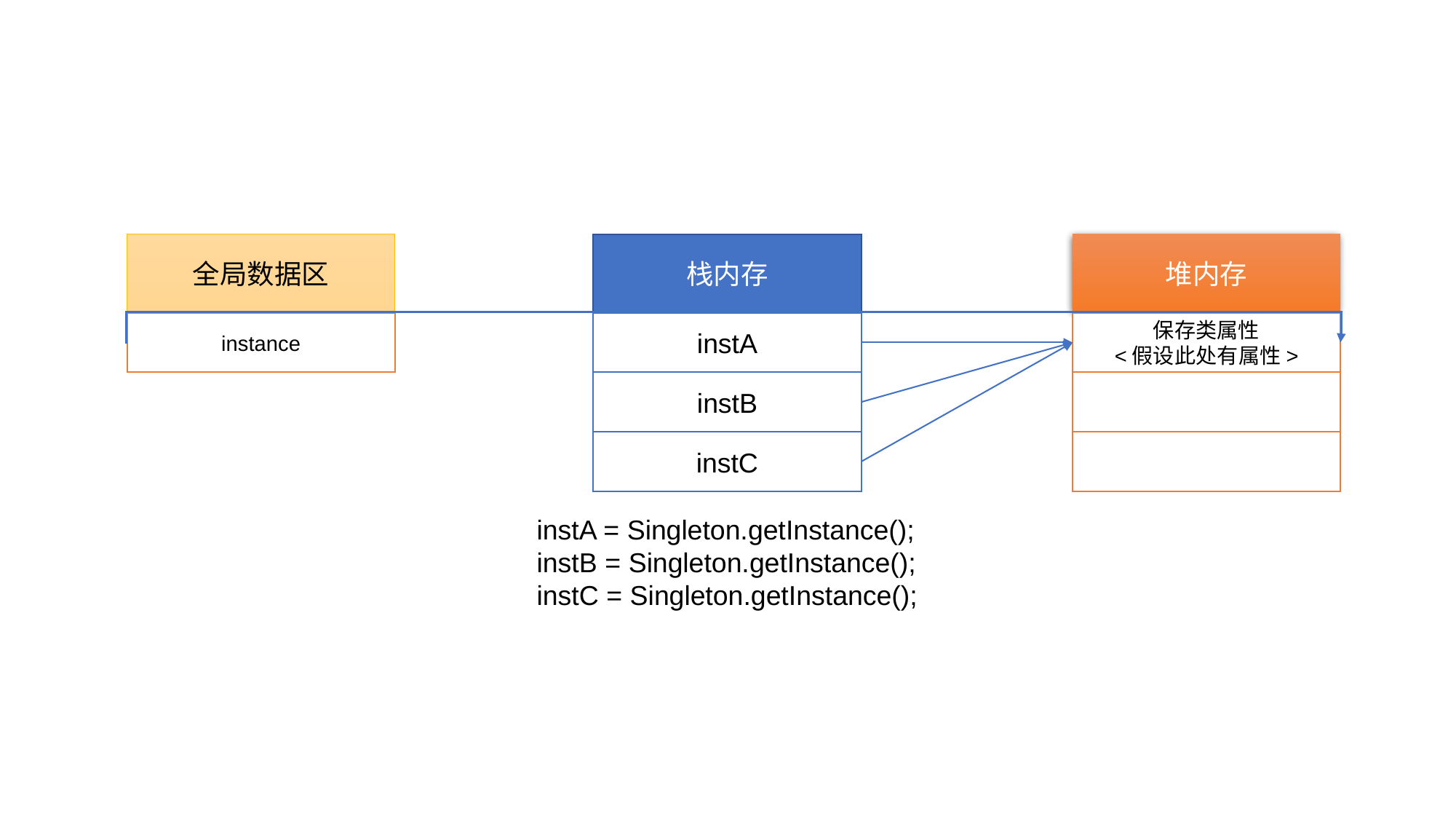

全局数据区
栈内存
堆内存
instance
instA
保存类属性
<假设此处有属性>
instB

instC

instA = Singleton.getInstance();
instB = Singleton.getInstance();
instC = Singleton.getInstance();